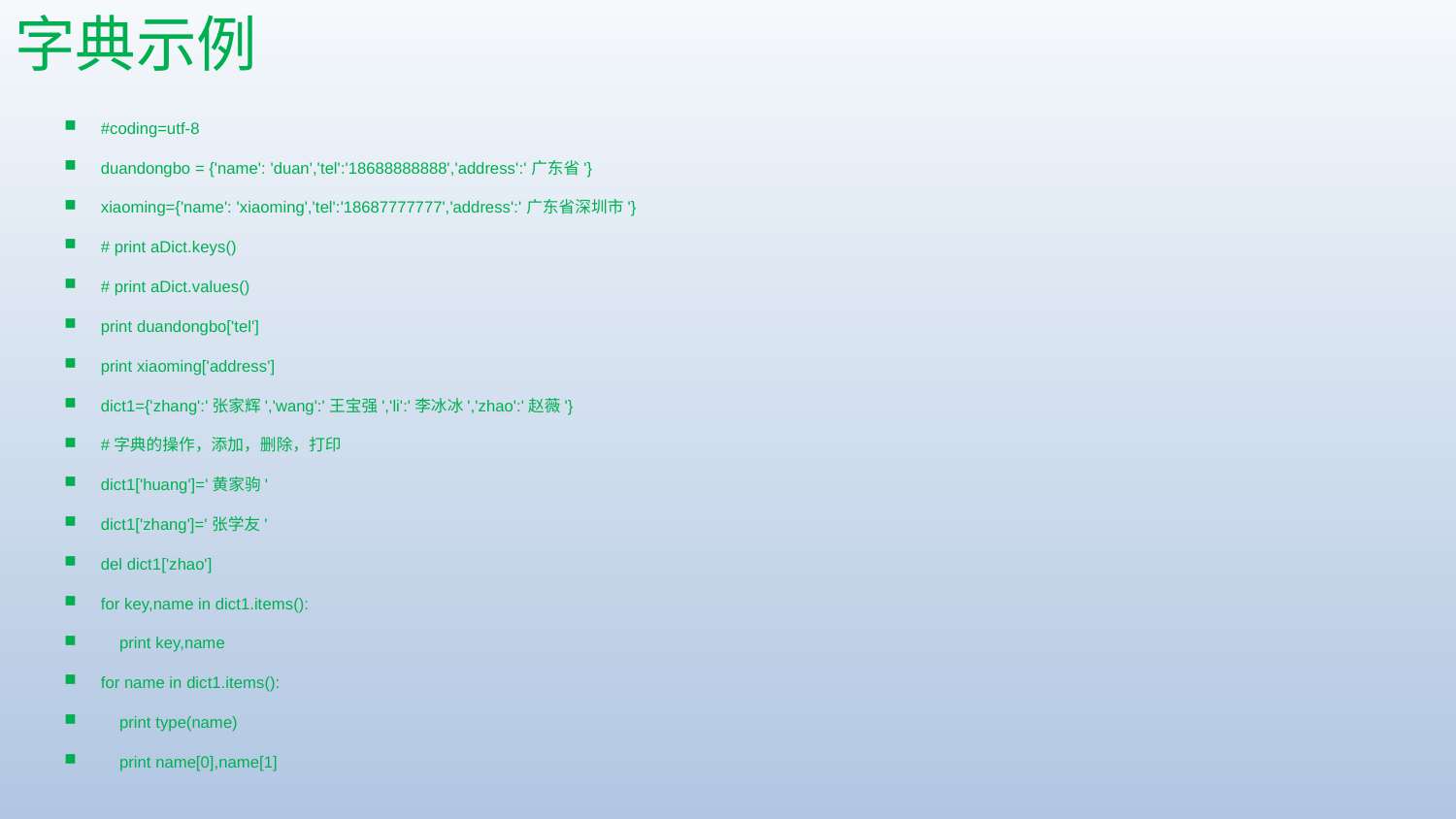

# 字典示例

#coding=utf-8
duandongbo = {'name': 'duan','tel':'18688888888','address':'广东省'}
xiaoming={'name': 'xiaoming','tel':'18687777777','address':'广东省深圳市'}
# print aDict.keys()
# print aDict.values()
print duandongbo['tel']
print xiaoming['address']
dict1={'zhang':'张家辉','wang':'王宝强','li':'李冰冰','zhao':'赵薇'}
#字典的操作，添加，删除，打印
dict1['huang']='黄家驹'
dict1['zhang']='张学友'
del dict1['zhao']
for key,name in dict1.items():
    print key,name
for name in dict1.items():
    print type(name)
    print name[0],name[1]